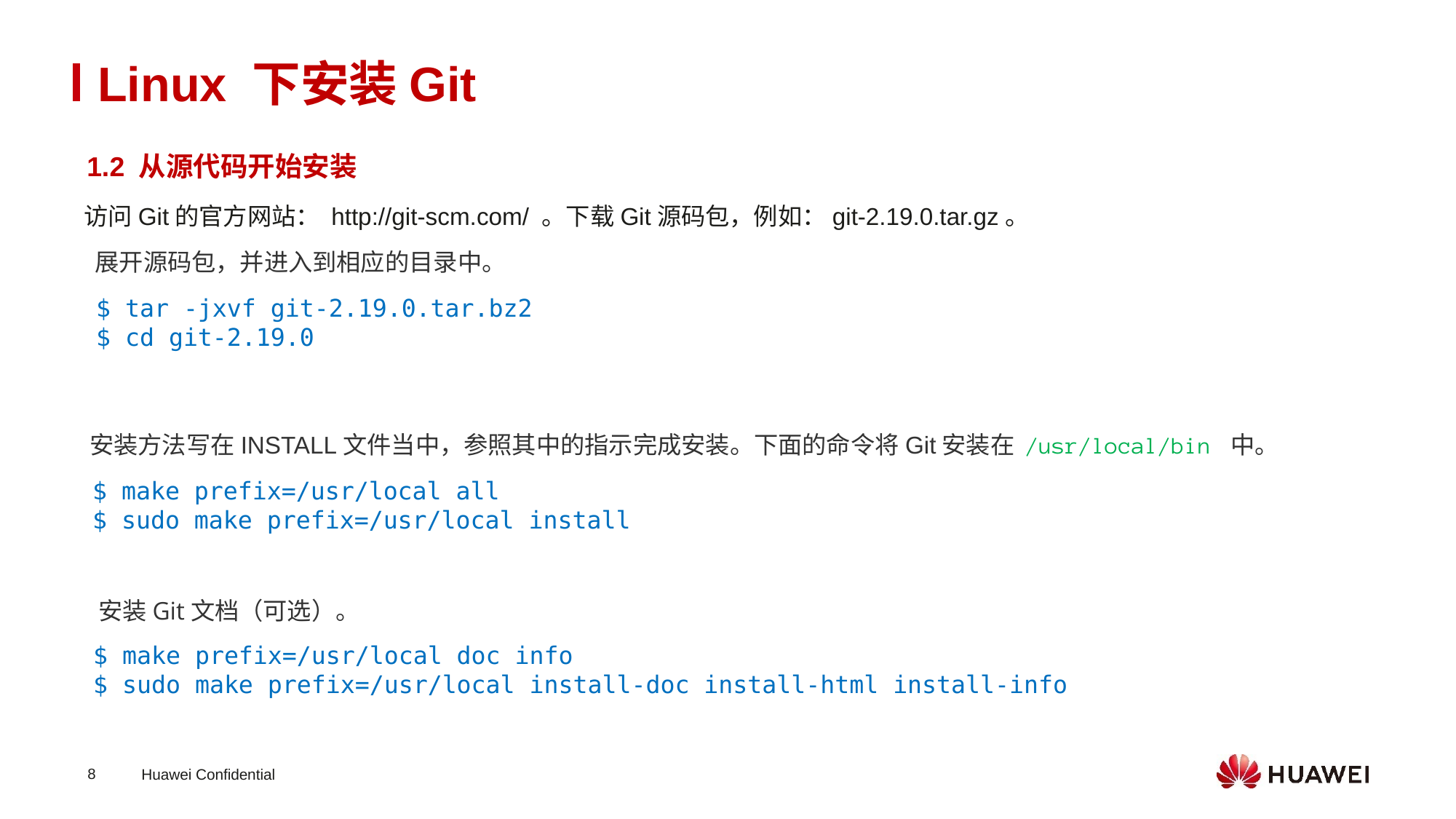

Linux 下安装Git
1.2 从源代码开始安装
访问Git的官方网站： http://git-scm.com/ 。下载Git源码包，例如：git-2.19.0.tar.gz。

展开源码包，并进入到相应的目录中。
$ tar -jxvf git-2.19.0.tar.bz2
$ cd git-2.19.0
安装方法写在INSTALL文件当中，参照其中的指示完成安装。下面的命令将Git安装在 /usr/local/bin 中。
$ make prefix=/usr/local all
$ sudo make prefix=/usr/local install
安装Git文档（可选）。
$ make prefix=/usr/local doc info
$ sudo make prefix=/usr/local install-doc install-html install-info